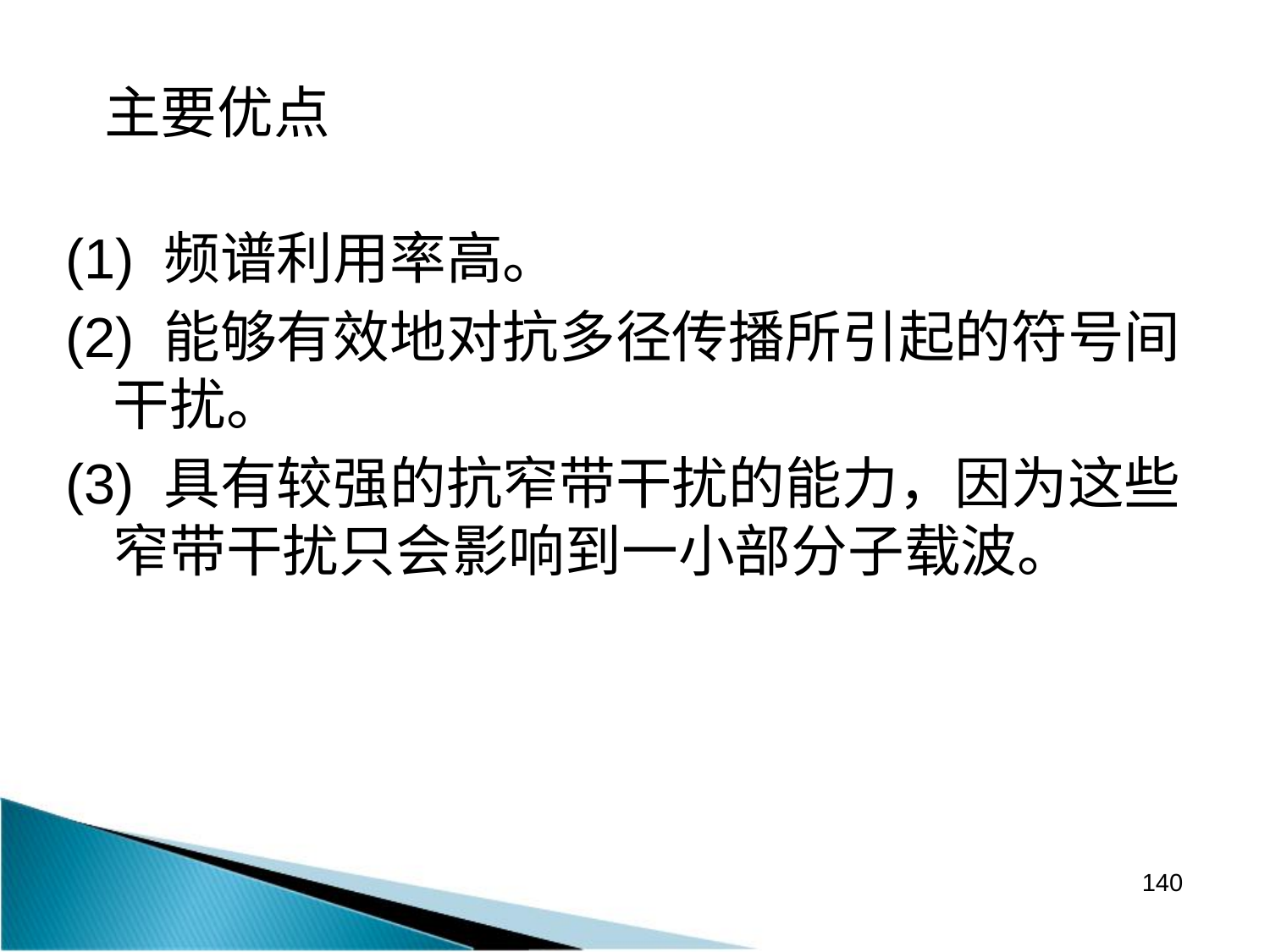

# 主要优点
(1) 频谱利用率高。
(2) 能够有效地对抗多径传播所引起的符号间干扰。
(3) 具有较强的抗窄带干扰的能力，因为这些窄带干扰只会影响到一小部分子载波。
140